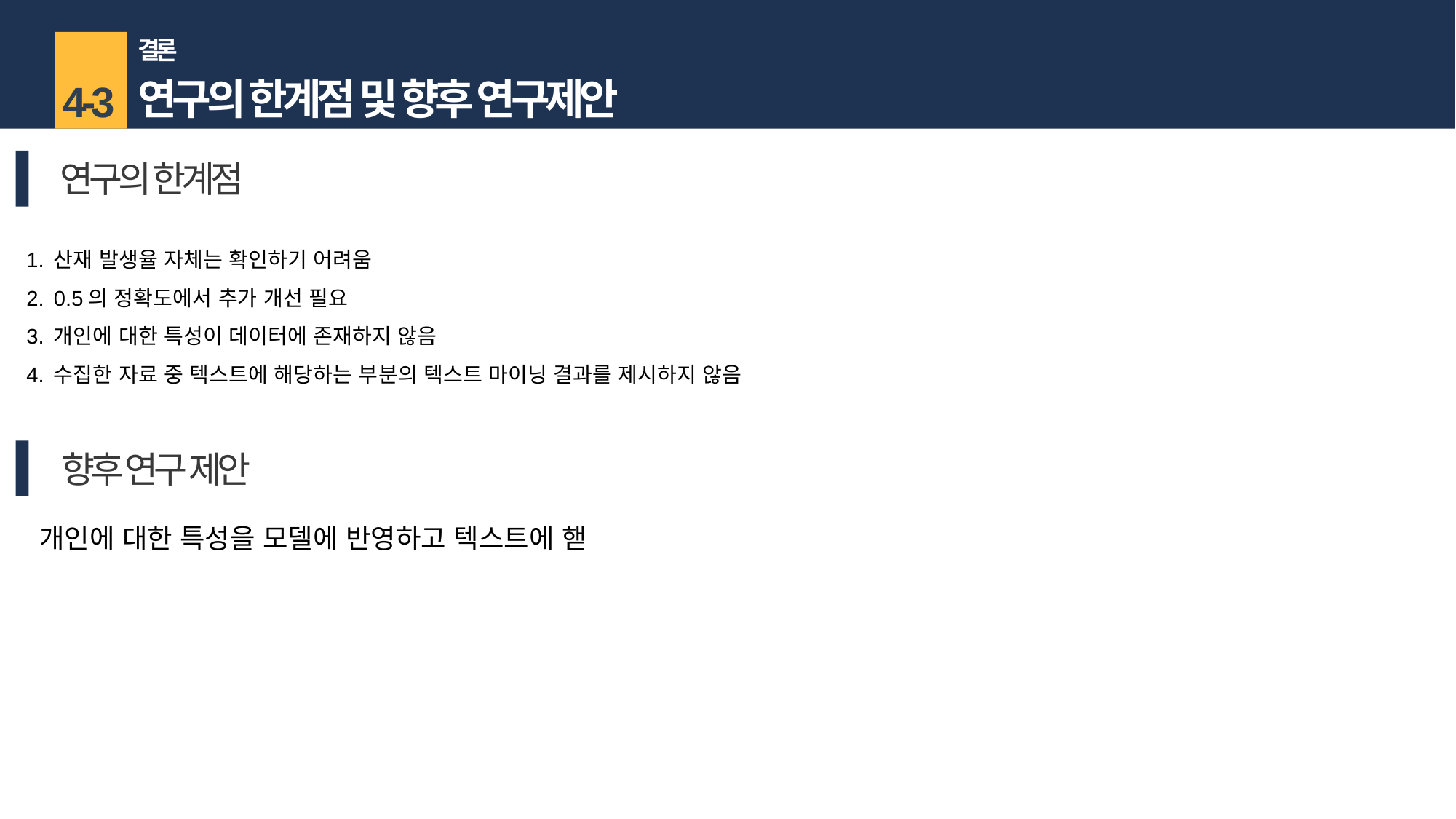

결론

연구의 한계점 및 향후 연구제안
4-3

연구의 한계점
산재 발생율 자체는 확인하기 어려움
0.5의 정확도에서 추가 개선 필요
개인에 대한 특성이 데이터에 존재하지 않음
수집한 자료 중 텍스트에 해당하는 부분의 텍스트 마이닝 결과를 제시하지 않음

향후 연구 제안
개인에 대한 특성을 모델에 반영하고 텍스트에 핻